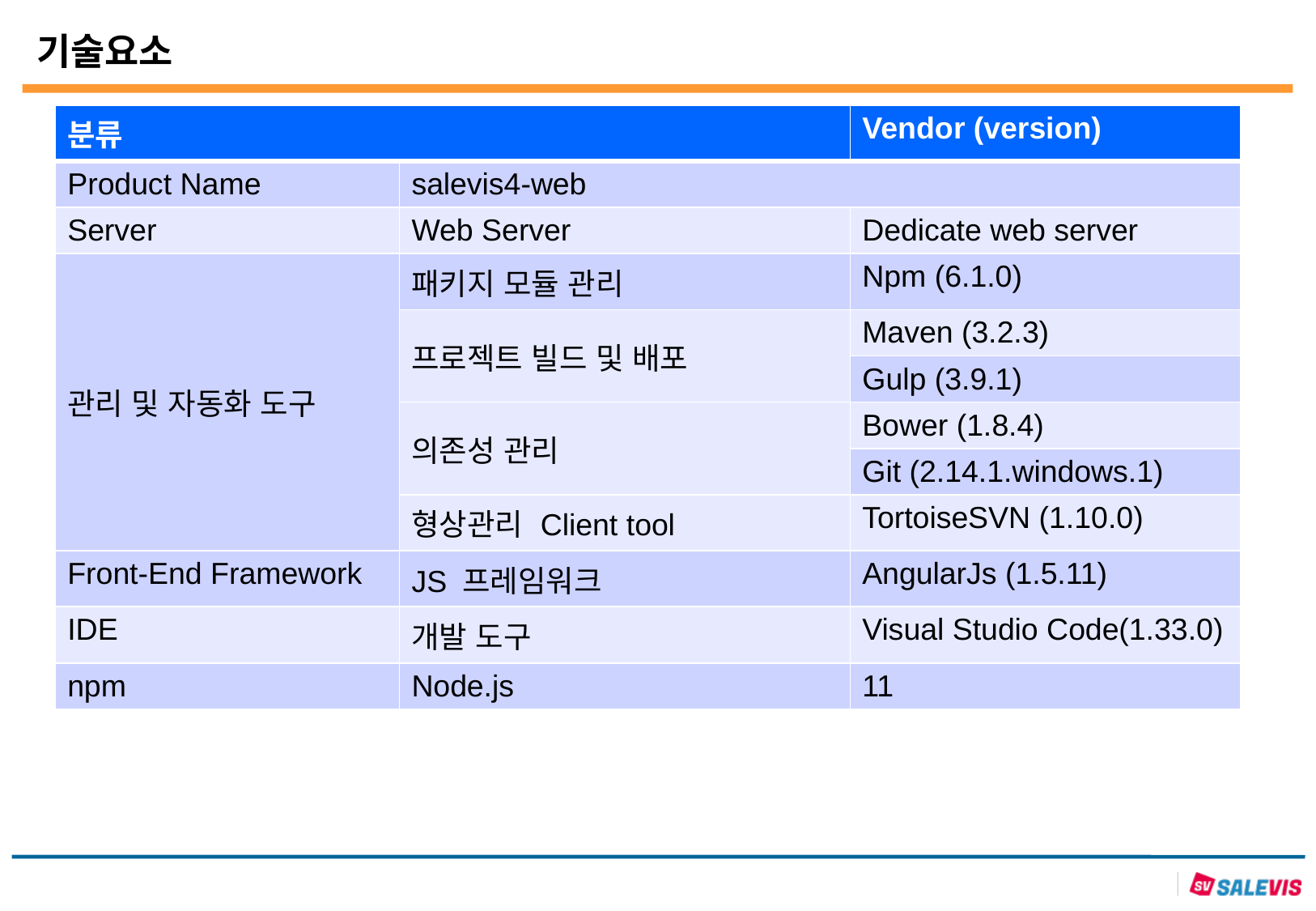

# 기술요소
| 분류 |  | Vendor (version) |
| --- | --- | --- |
| Product Name | salevis4-web |  |
| Server | Web Server | Dedicate web server |
| 관리 및 자동화 도구 | 패키지 모듈 관리 | Npm (6.1.0) |
|  | 프로젝트 빌드 및 배포 | Maven (3.2.3) |
|  |  | Gulp (3.9.1) |
|  | 의존성 관리 | Bower (1.8.4) |
|  |  | Git (2.14.1.windows.1) |
|  | 형상관리 Client tool | TortoiseSVN (1.10.0) |
| Front-End Framework | JS 프레임워크 | AngularJs (1.5.11) |
| IDE | 개발 도구 | Visual Studio Code(1.33.0) |
| npm | Node.js | 11 |